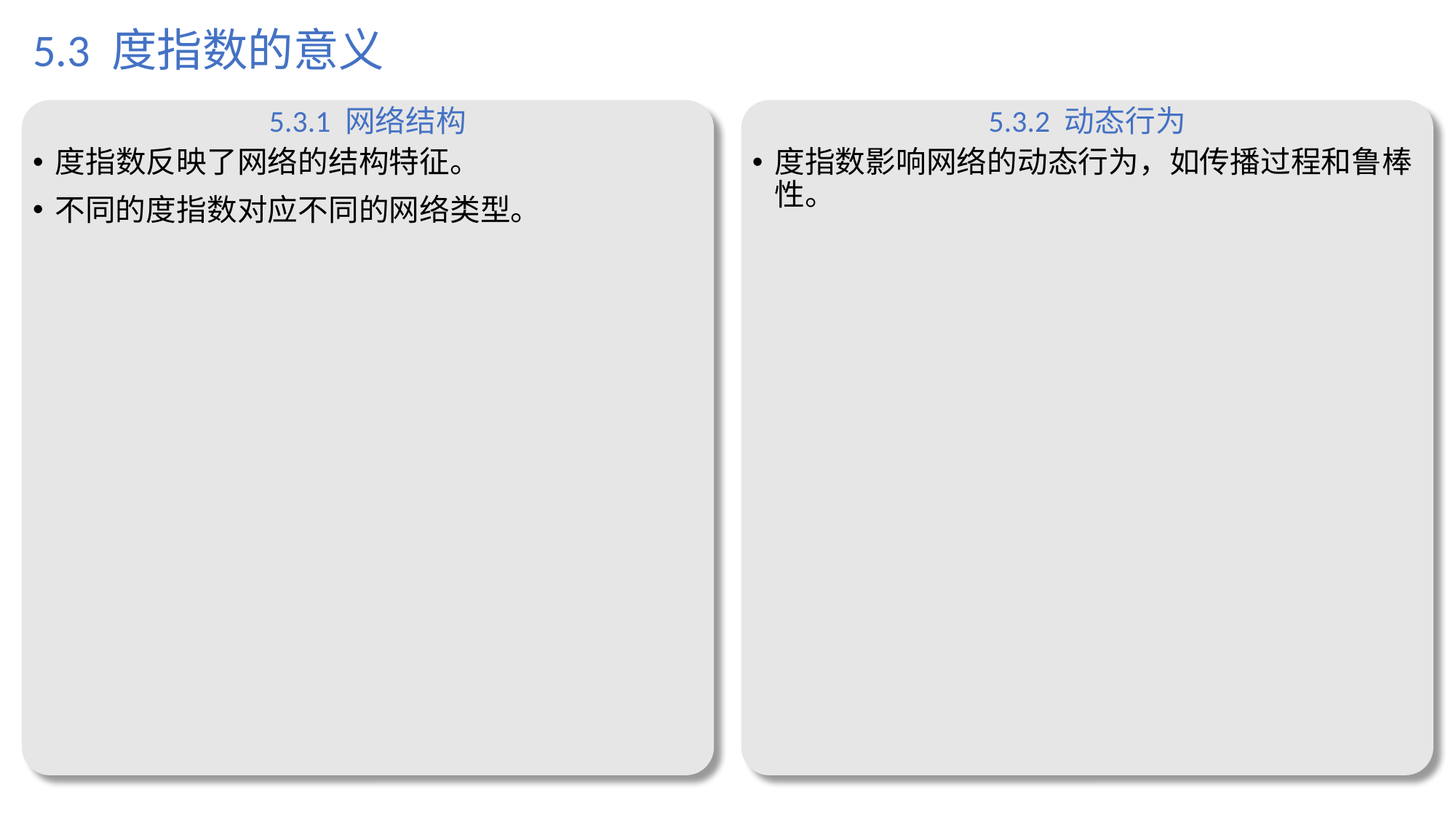

# 5.3 度指数的意义

5.3.1 网络结构

5.3.2 动态行为
度指数反映了网络的结构特征。
不同的度指数对应不同的网络类型。
度指数影响网络的动态行为，如传播过程和鲁棒性。